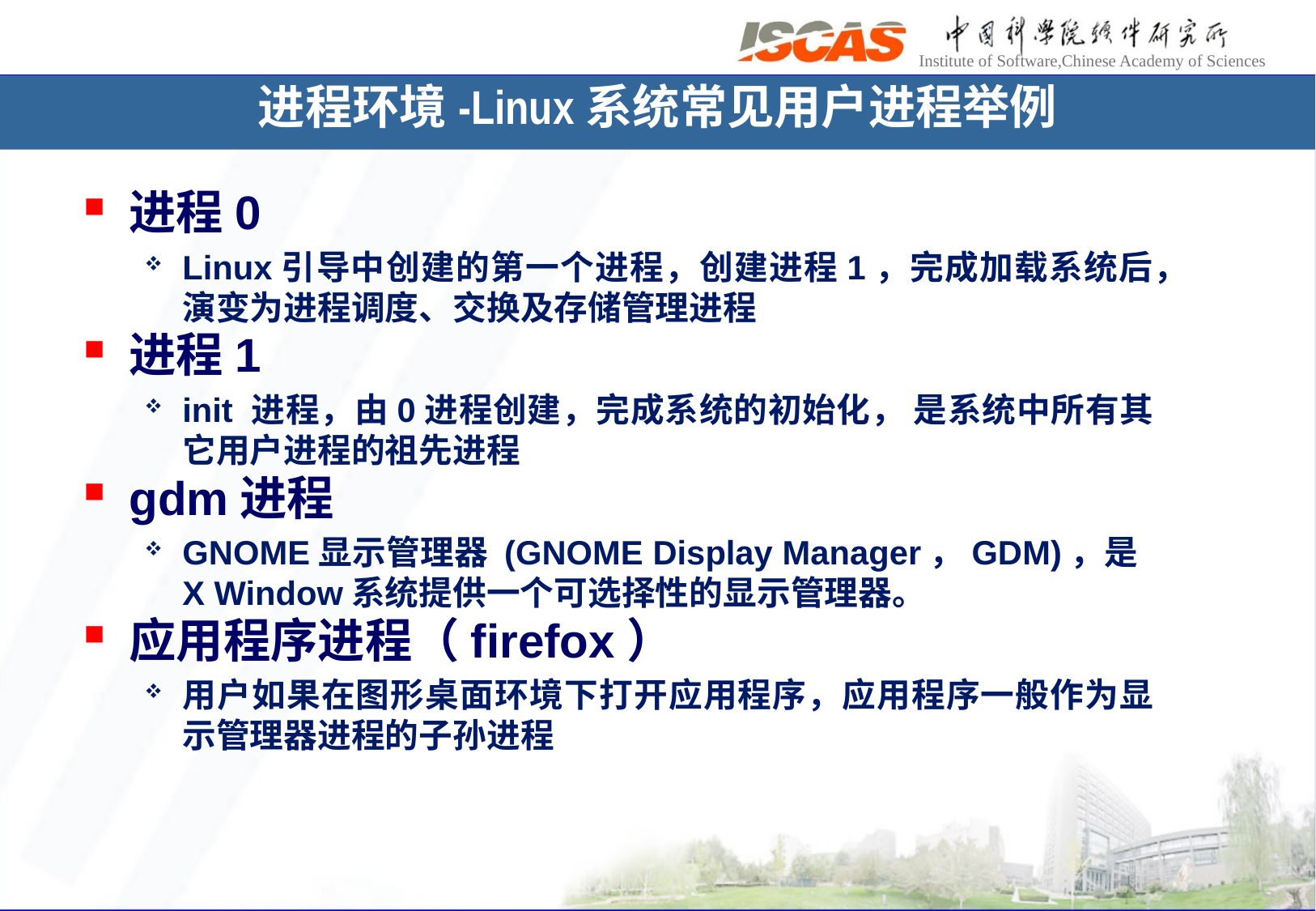

进程环境-Linux系统常见用户进程举例
进程0
Linux引导中创建的第一个进程，创建进程1，完成加载系统后，演变为进程调度、交换及存储管理进程
进程1
init 进程，由0进程创建，完成系统的初始化， 是系统中所有其它用户进程的祖先进程
gdm进程
GNOME显示管理器 (GNOME Display Manager，GDM)，是 X Window系统提供一个可选择性的显示管理器。
应用程序进程（firefox）
用户如果在图形桌面环境下打开应用程序，应用程序一般作为显示管理器进程的子孙进程